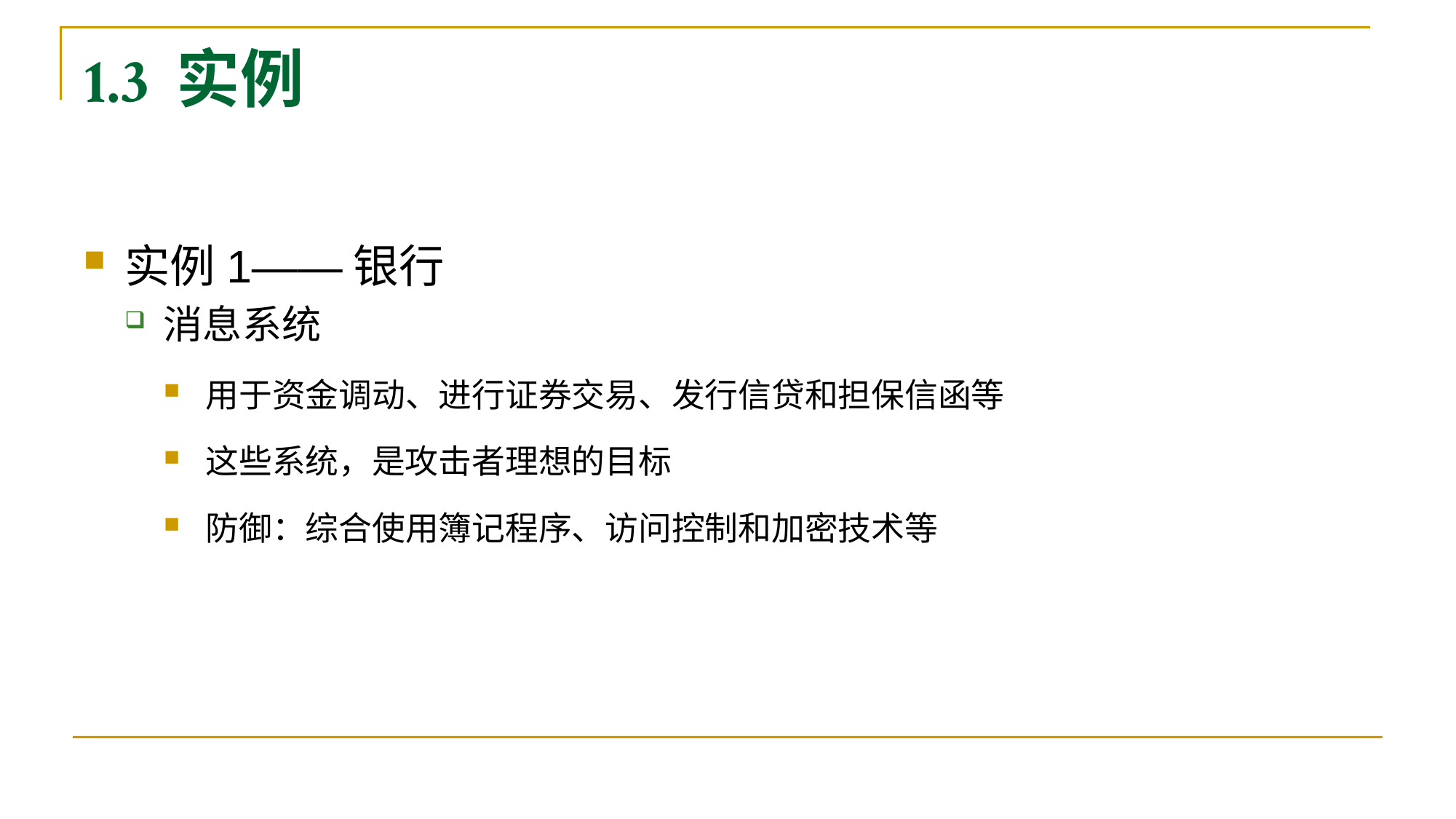

# 1.3 实例
实例1——银行
消息系统
用于资金调动、进行证券交易、发行信贷和担保信函等
这些系统，是攻击者理想的目标
防御：综合使用簿记程序、访问控制和加密技术等